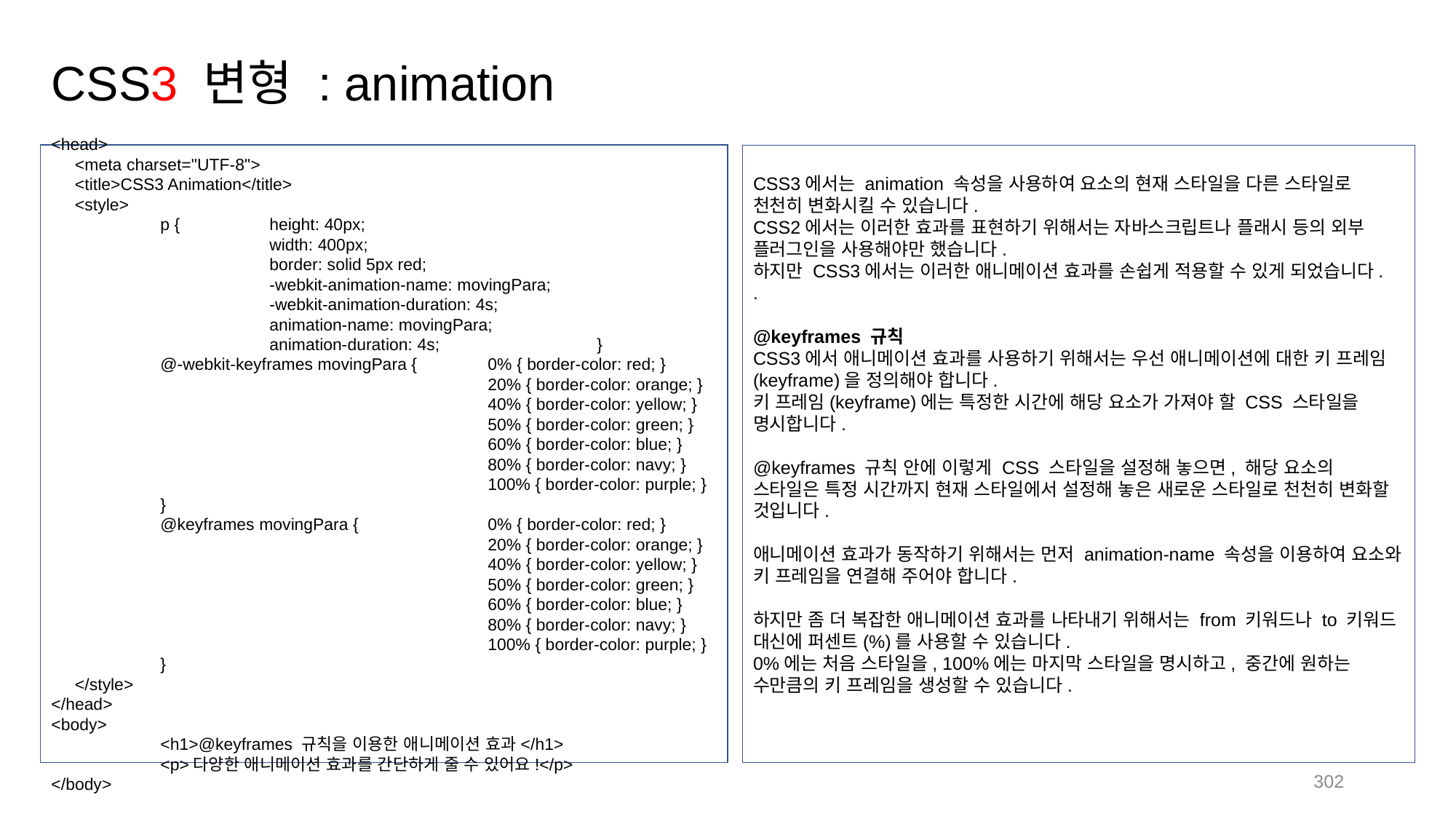

# CSS3 변형 : animation

<head>
     <meta charset="UTF-8">
     <title>CSS3 Animation</title>
     <style>
	p {	height: 40px;
		width: 400px;
		border: solid 5px red;
		-webkit-animation-name: movingPara;
		-webkit-animation-duration: 4s;
		animation-name: movingPara;
		animation-duration: 4s;		}
	@-webkit-keyframes movingPara {	0% { border-color: red; }
				20% { border-color: orange; }
				40% { border-color: yellow; }
				50% { border-color: green; }
				60% { border-color: blue; }
				80% { border-color: navy; }
				100% { border-color: purple; }
	}
	@keyframes movingPara {		0% { border-color: red; }
				20% { border-color: orange; }
				40% { border-color: yellow; }
				50% { border-color: green; }
				60% { border-color: blue; }
				80% { border-color: navy; }
				100% { border-color: purple; }
	}
     </style>
</head>
<body>
	<h1>@keyframes 규칙을 이용한 애니메이션 효과</h1>
	<p>다양한 애니메이션 효과를 간단하게 줄 수 있어요!</p>
</body>

CSS3에서는 animation 속성을 사용하여 요소의 현재 스타일을 다른 스타일로 천천히 변화시킬 수 있습니다.
CSS2에서는 이러한 효과를 표현하기 위해서는 자바스크립트나 플래시 등의 외부 플러그인을 사용해야만 했습니다.
하지만 CSS3에서는 이러한 애니메이션 효과를 손쉽게 적용할 수 있게 되었습니다.
.

@keyframes 규칙
CSS3에서 애니메이션 효과를 사용하기 위해서는 우선 애니메이션에 대한 키 프레임(keyframe)을 정의해야 합니다.
키 프레임(keyframe)에는 특정한 시간에 해당 요소가 가져야 할 CSS 스타일을 명시합니다.

@keyframes 규칙 안에 이렇게 CSS 스타일을 설정해 놓으면, 해당 요소의 스타일은 특정 시간까지 현재 스타일에서 설정해 놓은 새로운 스타일로 천천히 변화할 것입니다.

애니메이션 효과가 동작하기 위해서는 먼저 animation-name 속성을 이용하여 요소와 키 프레임을 연결해 주어야 합니다.

하지만 좀 더 복잡한 애니메이션 효과를 나타내기 위해서는 from 키워드나 to 키워드 대신에 퍼센트(%)를 사용할 수 있습니다.
0%에는 처음 스타일을, 100%에는 마지막 스타일을 명시하고, 중간에 원하는 수만큼의 키 프레임을 생성할 수 있습니다.

302